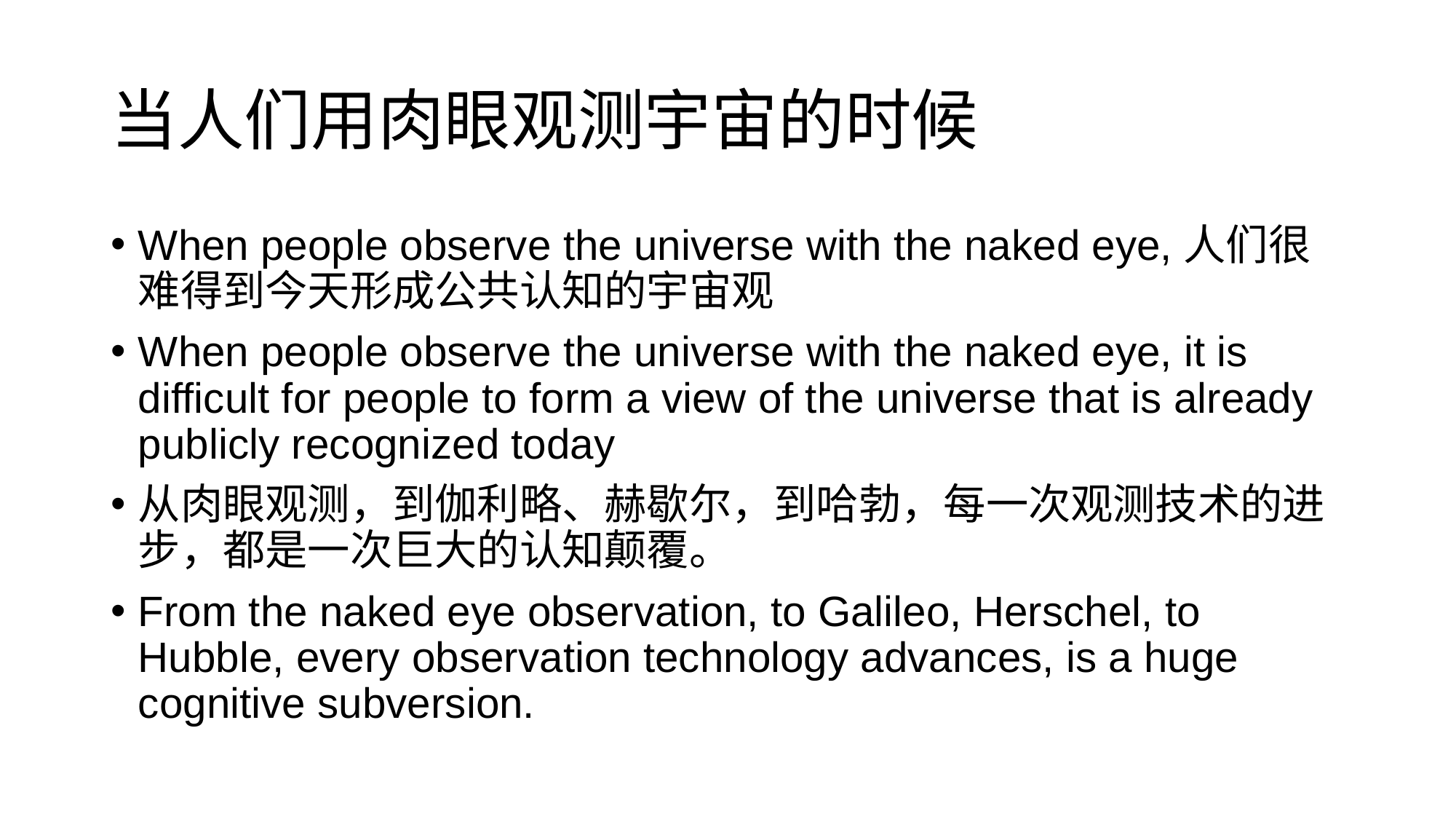

# 当人们用肉眼观测宇宙的时候
When people observe the universe with the naked eye,人们很难得到今天形成公共认知的宇宙观
When people observe the universe with the naked eye, it is difficult for people to form a view of the universe that is already publicly recognized today
从肉眼观测，到伽利略、赫歇尔，到哈勃，每一次观测技术的进步，都是一次巨大的认知颠覆。
From the naked eye observation, to Galileo, Herschel, to Hubble, every observation technology advances, is a huge cognitive subversion.